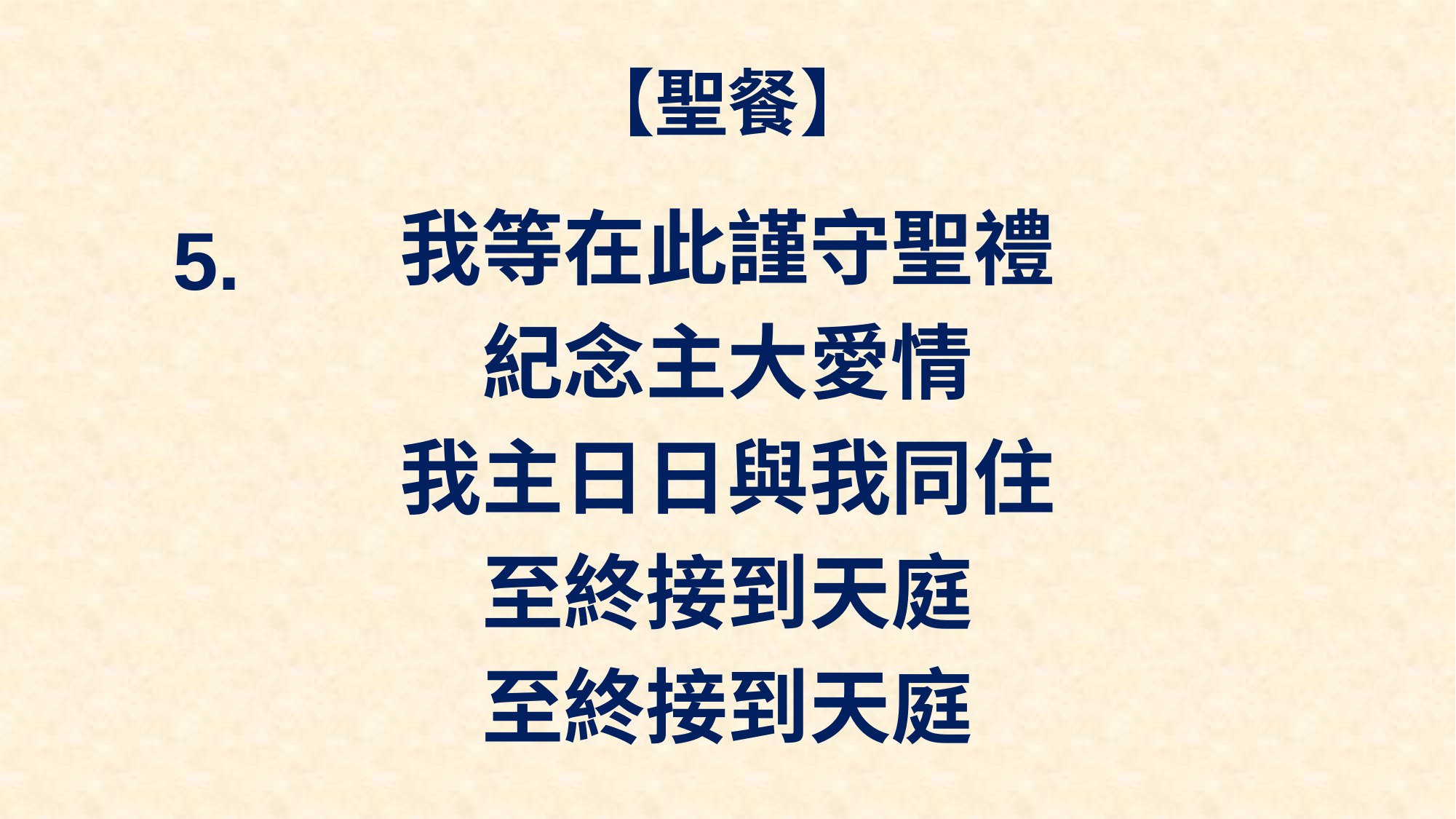

# 【聖餐】
我等在此謹守聖禮
紀念主大愛情
我主日日與我同住
至終接到天庭
至終接到天庭
5.